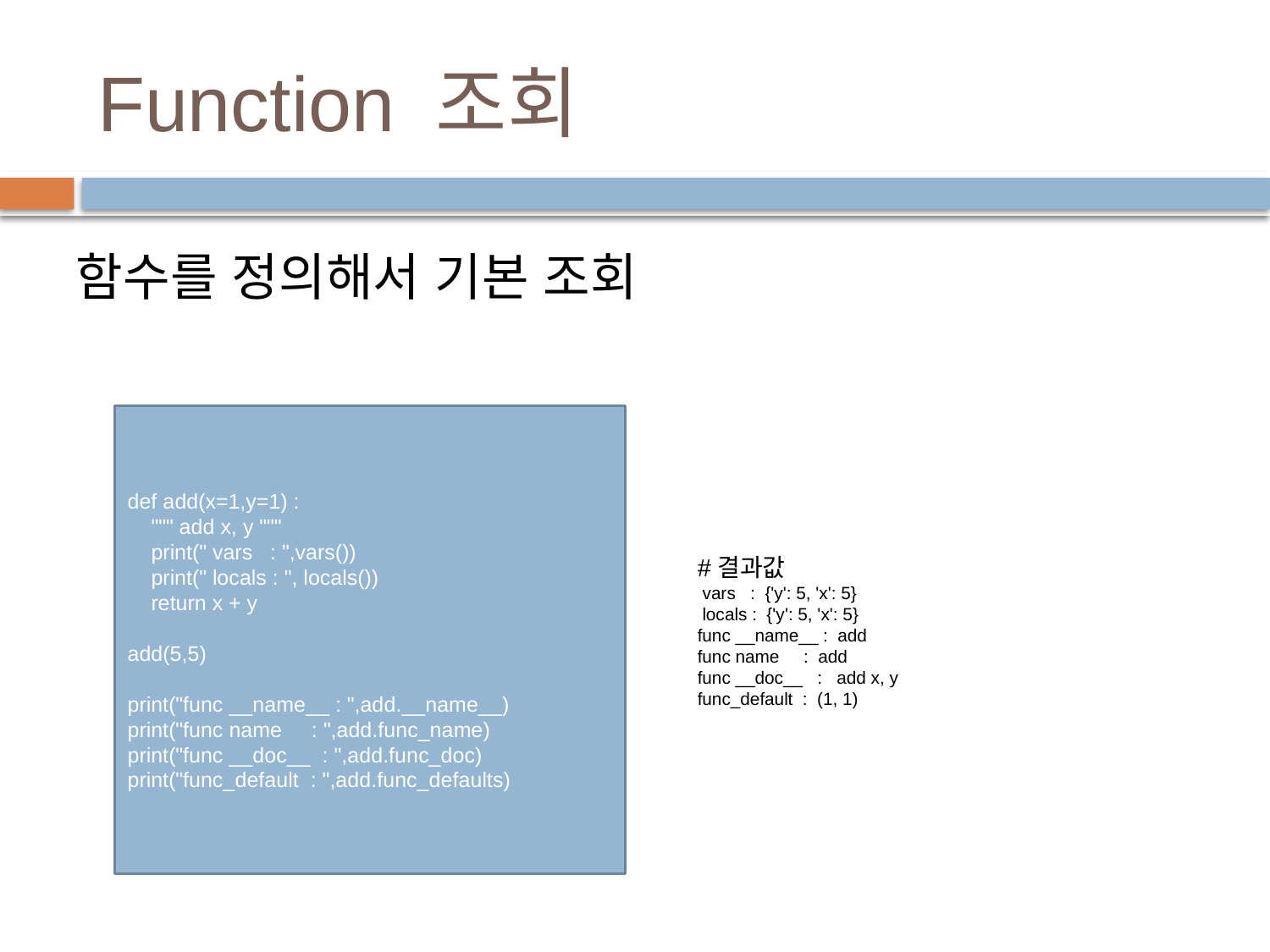

# Function 조회
함수를 정의해서 기본 조회
def add(x=1,y=1) :
    """ add x, y """
    print(" vars   : ",vars())
    print(" locals : ", locals())
    return x + y

add(5,5)

print("func __name__ : ",add.__name__)
print("func name     : ",add.func_name)
print("func __doc__  : ",add.func_doc)
print("func_default  : ",add.func_defaults)
#결과값
 vars   :  {'y': 5, 'x': 5}
 locals :  {'y': 5, 'x': 5}
func __name__ :  add
func name     :  add
func __doc__   :   add x, y
func_default  :  (1, 1)